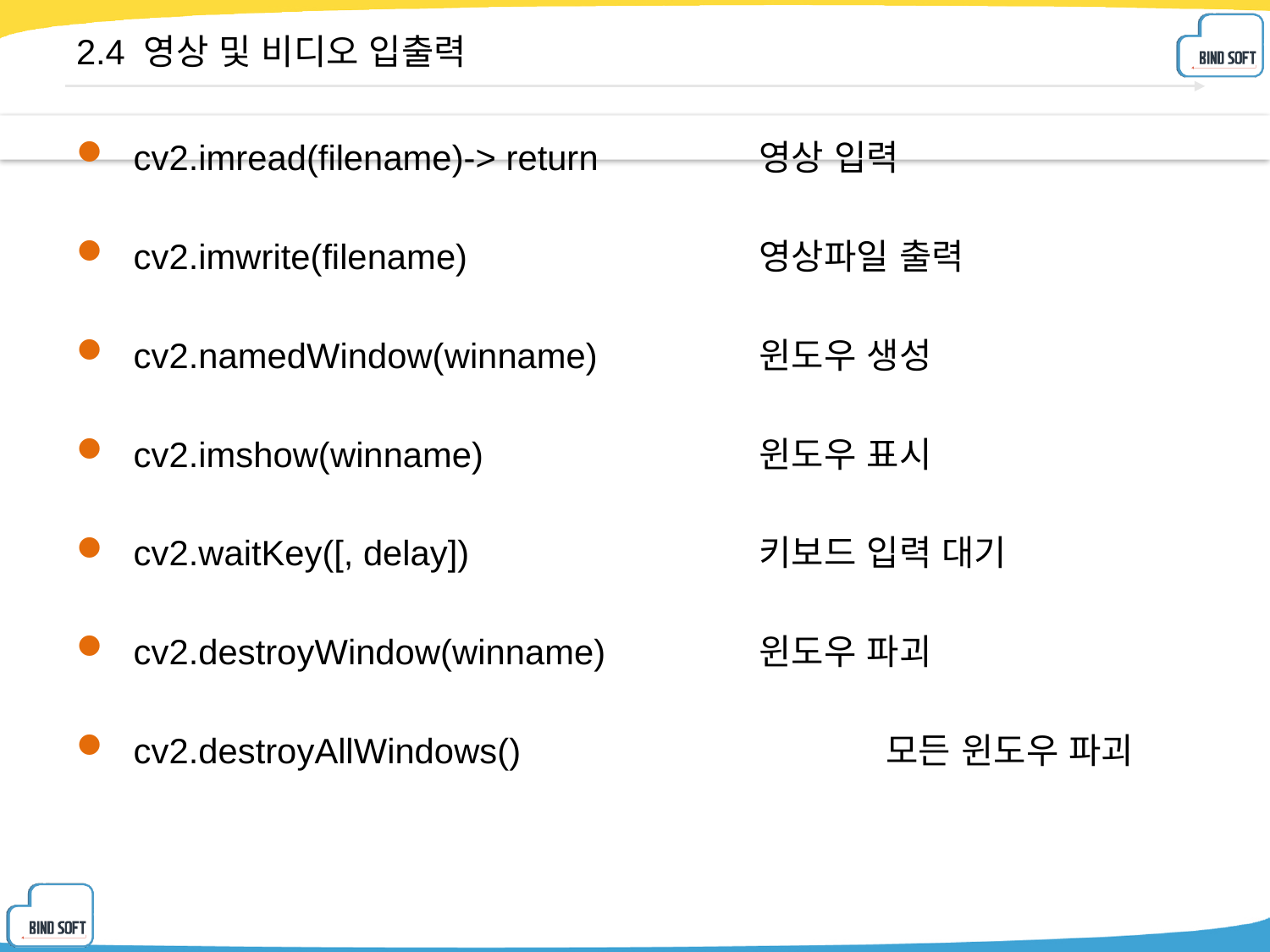

# 2.4 영상 및 비디오 입출력
 cv2.imread(filename)-> return		영상 입력

 cv2.imwrite(filename)			영상파일 출력

 cv2.namedWindow(winname)		윈도우 생성

 cv2.imshow(winname)			윈도우 표시

 cv2.waitKey([, delay])			키보드 입력 대기

 cv2.destroyWindow(winname)		윈도우 파괴

 cv2.destroyAllWindows() 			모든 윈도우 파괴